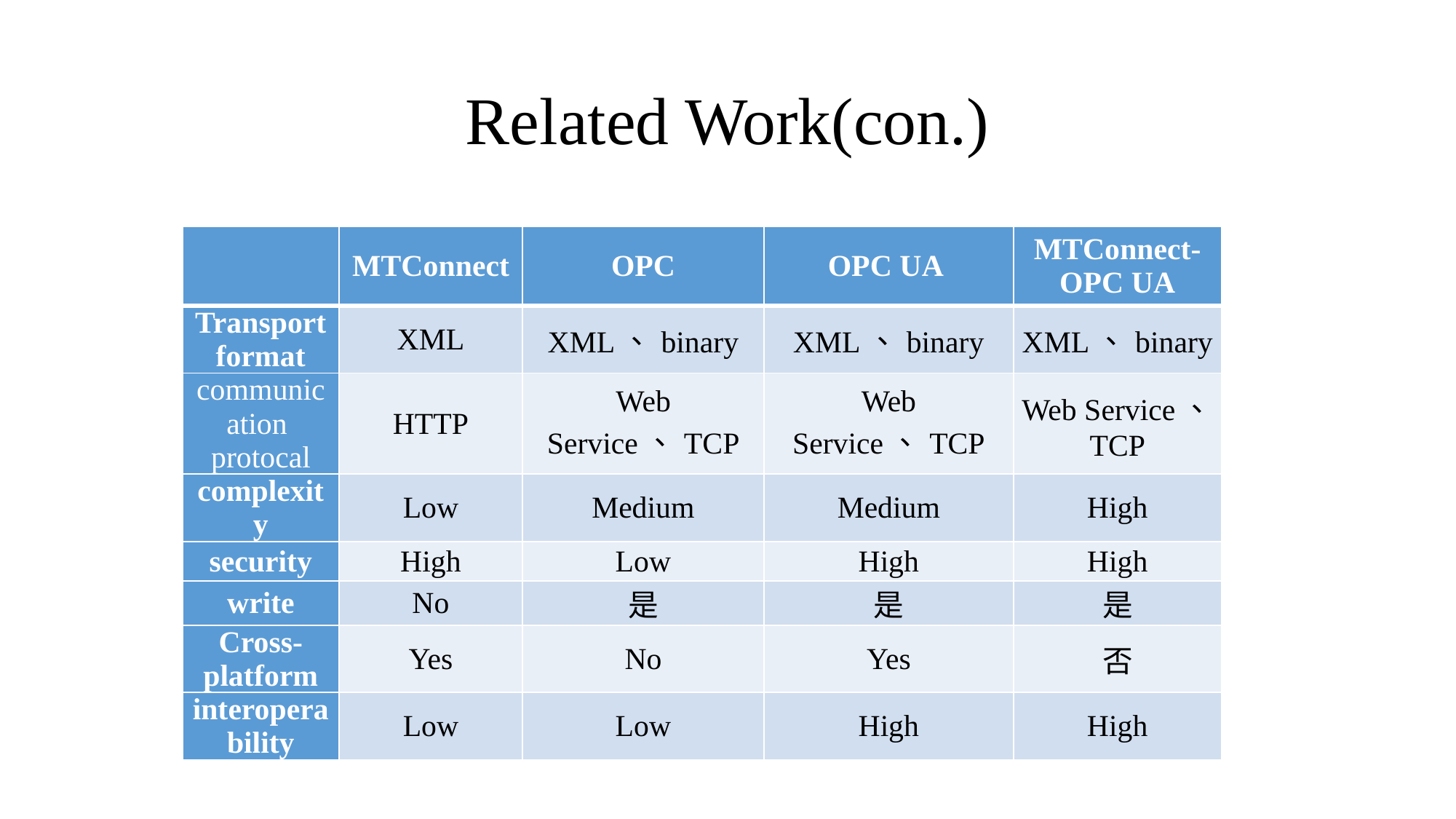

# Related Work(con.)
|  | MTConnect | OPC | OPC UA | MTConnect-OPC UA |
| --- | --- | --- | --- | --- |
| Transport format | XML | XML、binary | XML、binary | XML、binary |
| communication  protocal | HTTP | Web Service、TCP | Web Service、TCP | Web Service、TCP |
| complexity | Low | Medium | Medium | High |
| security | High | Low | High | High |
| write | No | 是 | 是 | 是 |
| Cross-platform | Yes | No | Yes | 否 |
| interoperability | Low | Low | High | High |